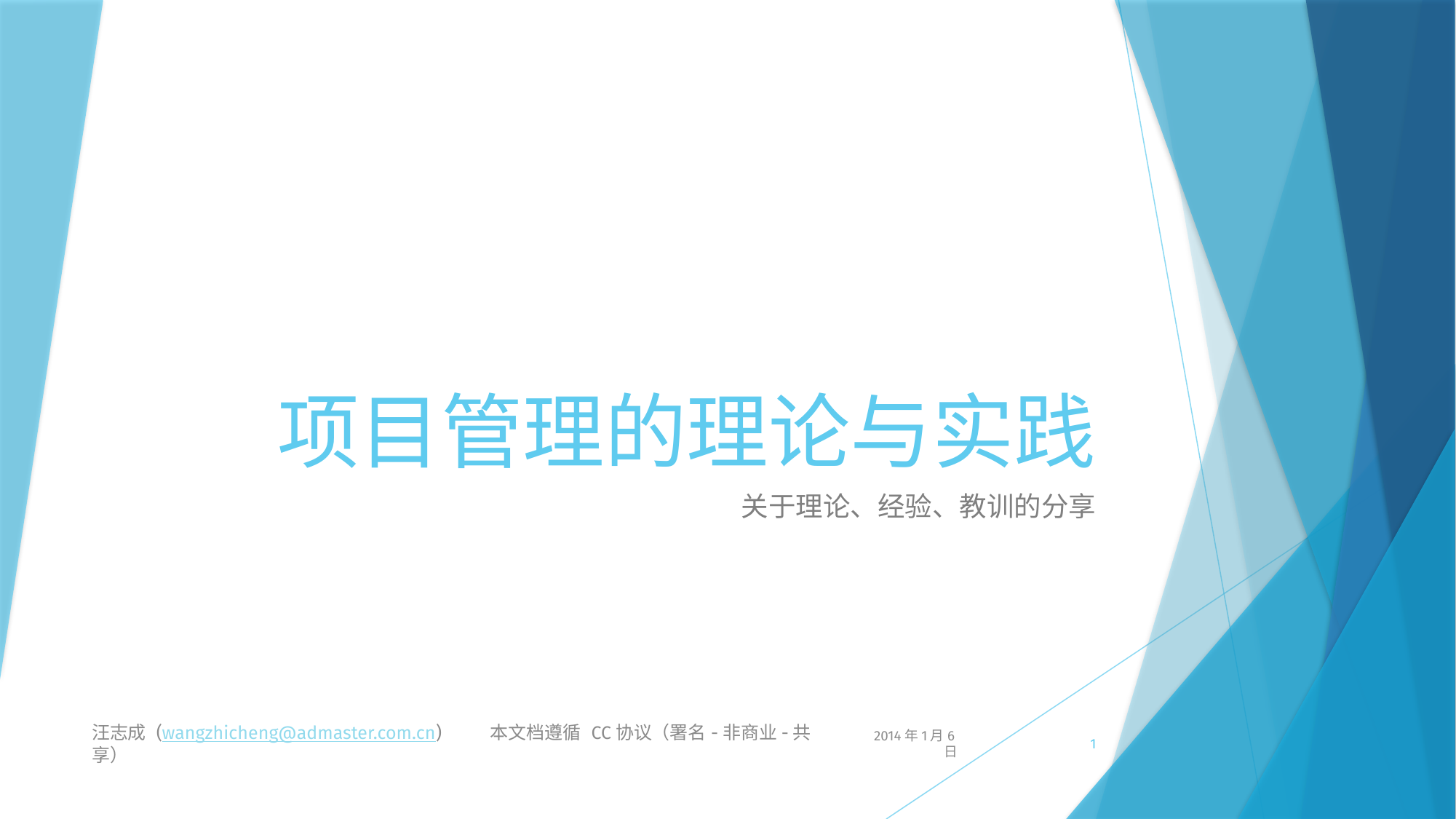

# 项目管理的理论与实践
关于理论、经验、教训的分享
汪志成 (wangzhicheng@admaster.com.cn)         本文档遵循 CC协议（署名-非商业-共享）
2014年1月6日
1